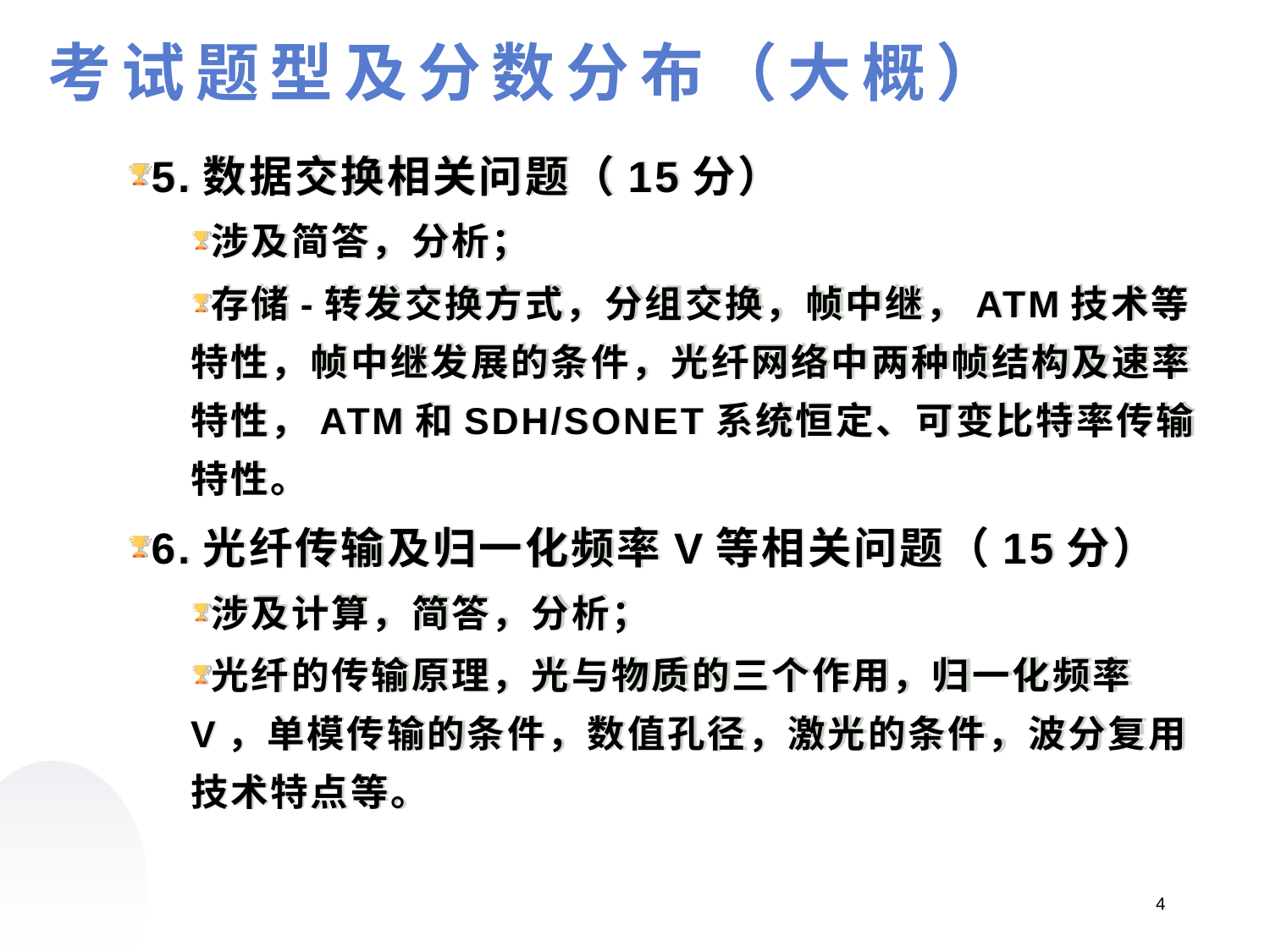

考试题型及分数分布（大概）
5.数据交换相关问题（15分）
涉及简答，分析；
存储-转发交换方式，分组交换，帧中继，ATM技术等特性，帧中继发展的条件，光纤网络中两种帧结构及速率特性，ATM和SDH/SONET系统恒定、可变比特率传输特性。
6.光纤传输及归一化频率V等相关问题（15分）
涉及计算，简答，分析；
光纤的传输原理，光与物质的三个作用，归一化频率V，单模传输的条件，数值孔径，激光的条件，波分复用技术特点等。

4